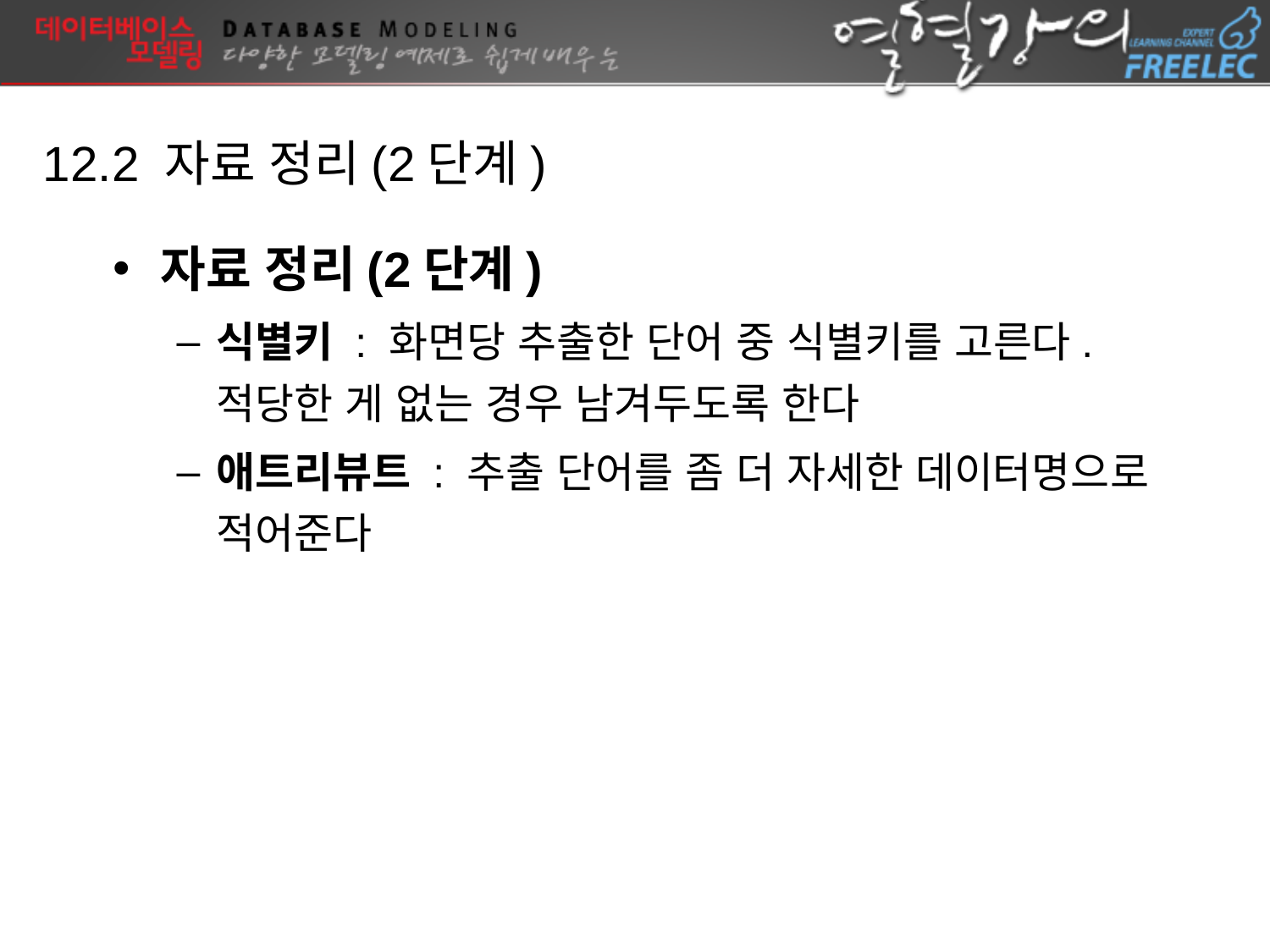

12.2 자료 정리(2단계)
자료 정리(2단계)
식별키 : 화면당 추출한 단어 중 식별키를 고른다. 적당한 게 없는 경우 남겨두도록 한다
애트리뷰트 : 추출 단어를 좀 더 자세한 데이터명으로 적어준다